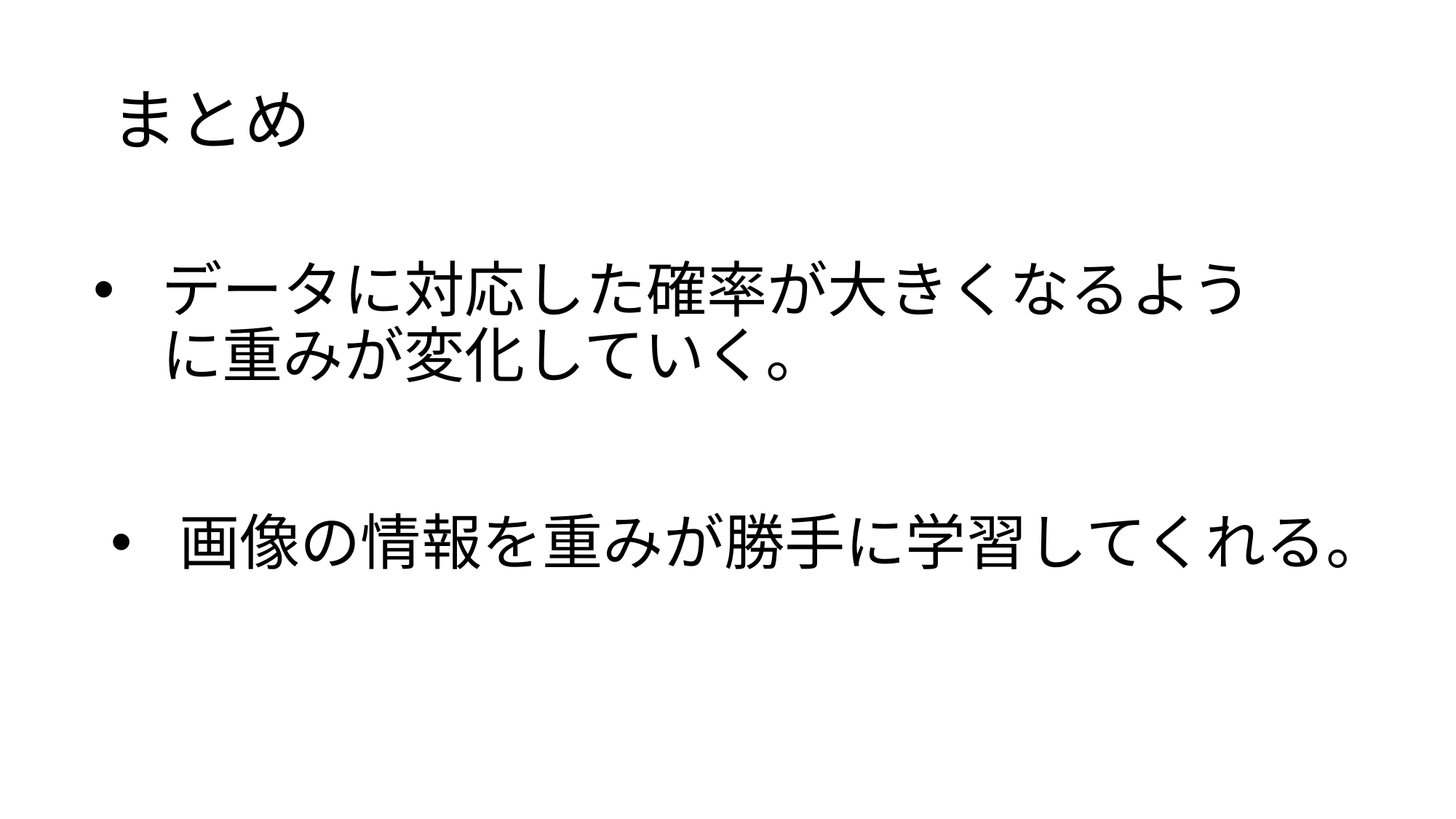

# まとめ
データに対応した確率が大きくなるように重みが変化していく。
画像の情報を重みが勝手に学習してくれる。